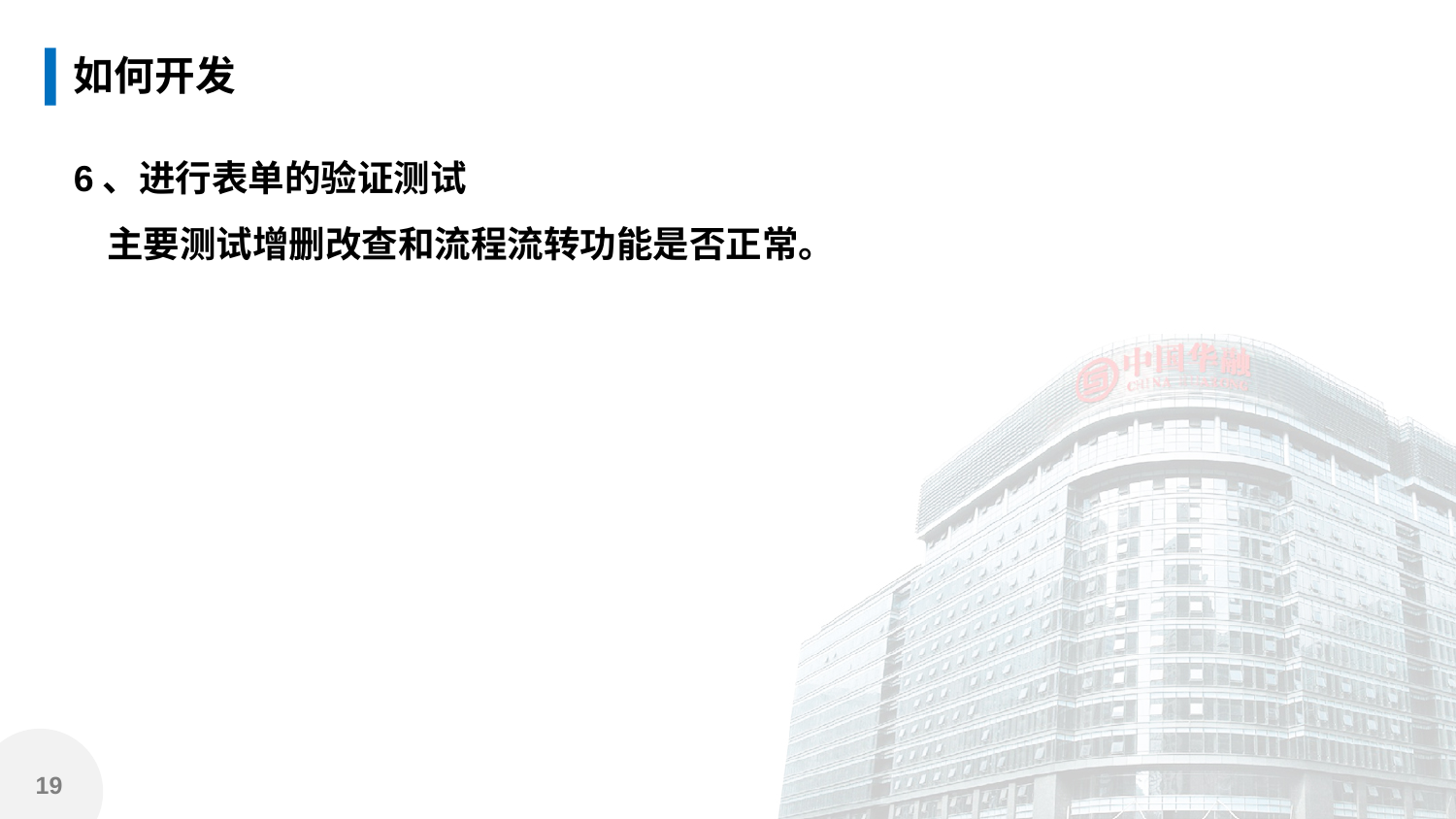

# 如何开发
6、进行表单的验证测试
   主要测试增删改查和流程流转功能是否正常。